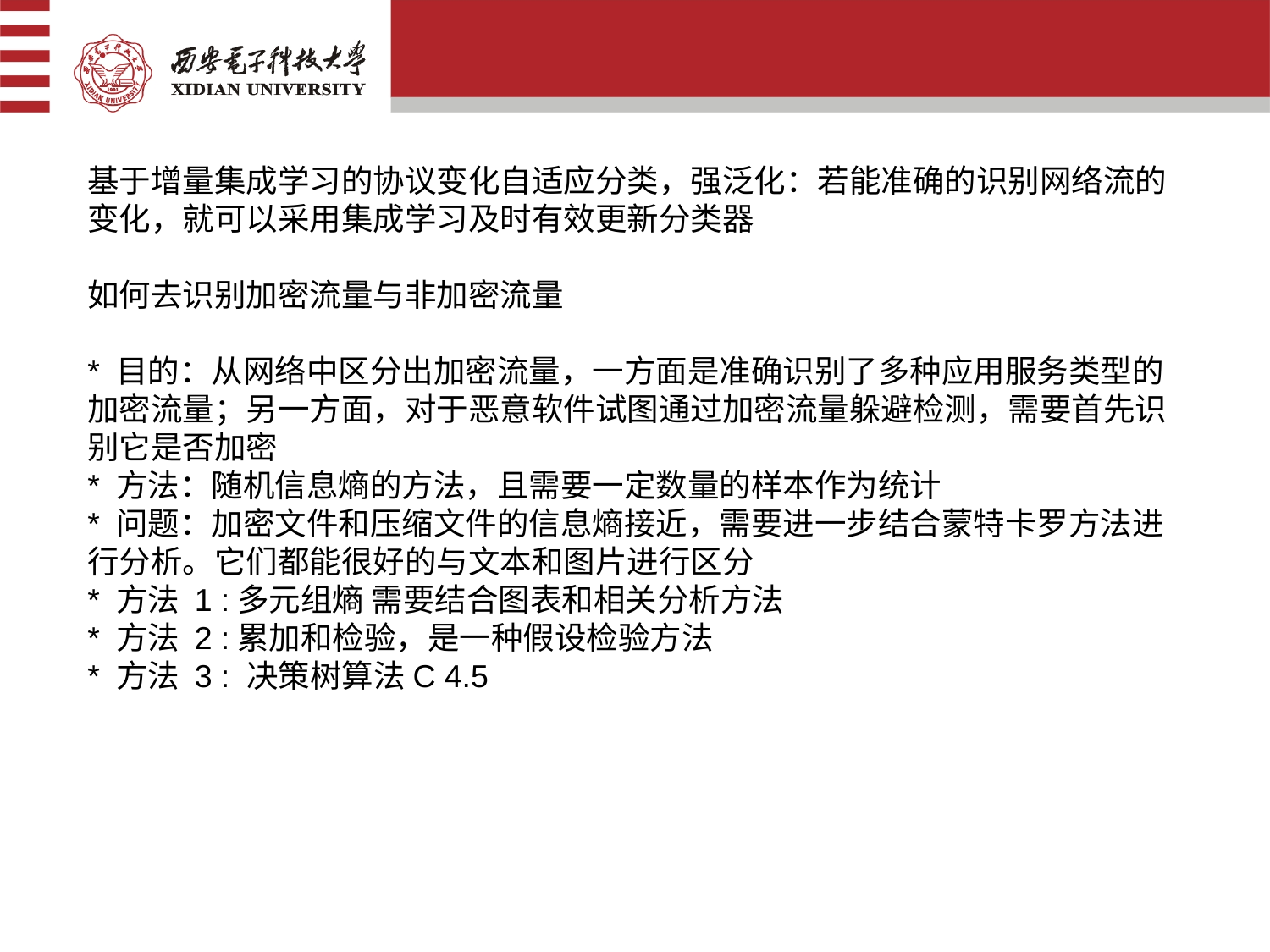

基于增量集成学习的协议变化自适应分类，强泛化：若能准确的识别网络流的变化，就可以采用集成学习及时有效更新分类器

如何去识别加密流量与非加密流量

* 目的：从网络中区分出加密流量，一方面是准确识别了多种应用服务类型的加密流量；另一方面，对于恶意软件试图通过加密流量躲避检测，需要首先识别它是否加密
* 方法：随机信息熵的方法，且需要一定数量的样本作为统计
* 问题：加密文件和压缩文件的信息熵接近，需要进一步结合蒙特卡罗方法进行分析。它们都能很好的与文本和图片进行区分
* 方法 1 :多元组熵 需要结合图表和相关分析方法
* 方法 2 :累加和检验，是一种假设检验方法
* 方法 3 : 决策树算法C 4.5